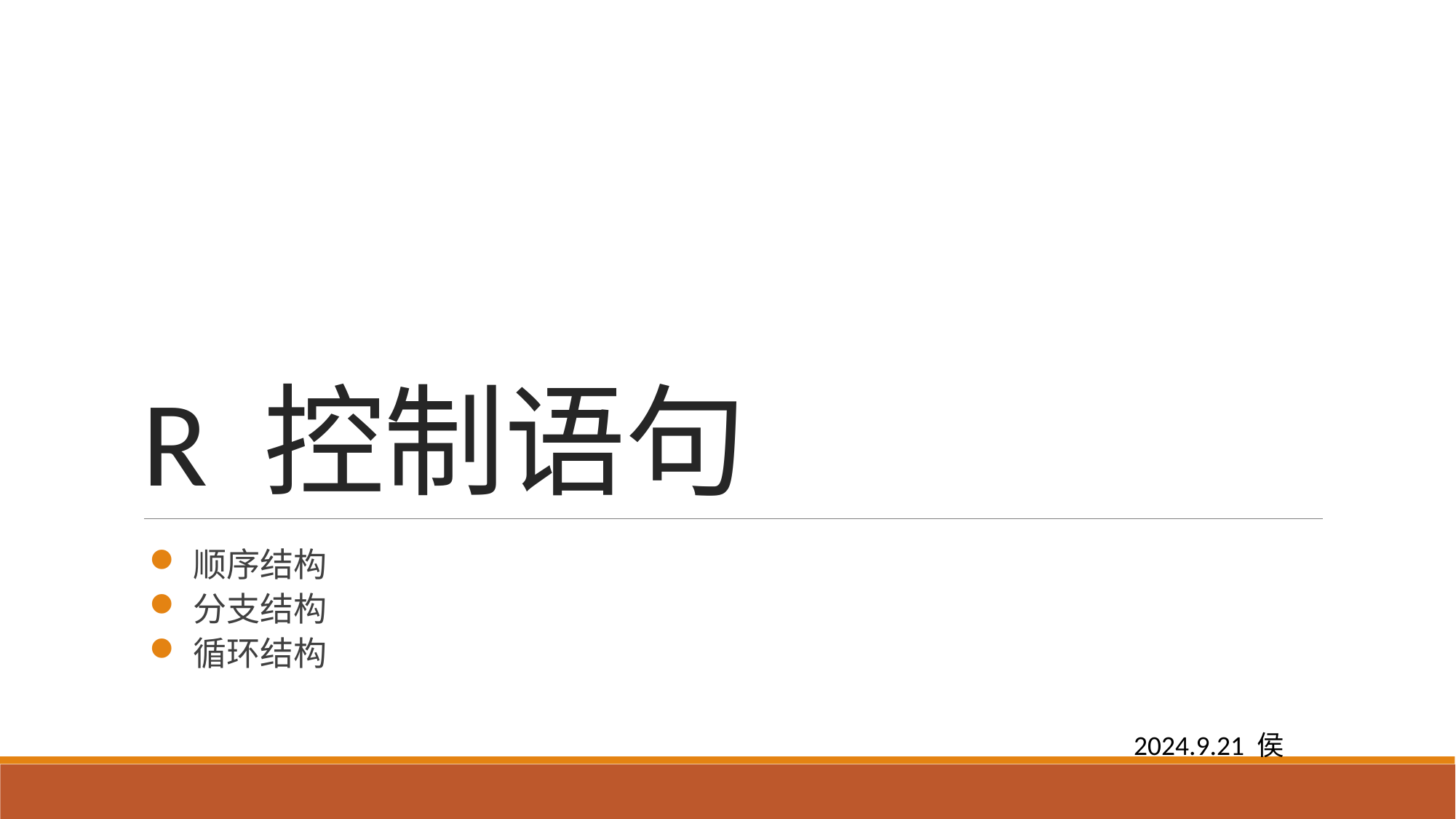

# R 控制语句
顺序结构
分支结构
循环结构

2024.9.21 侯